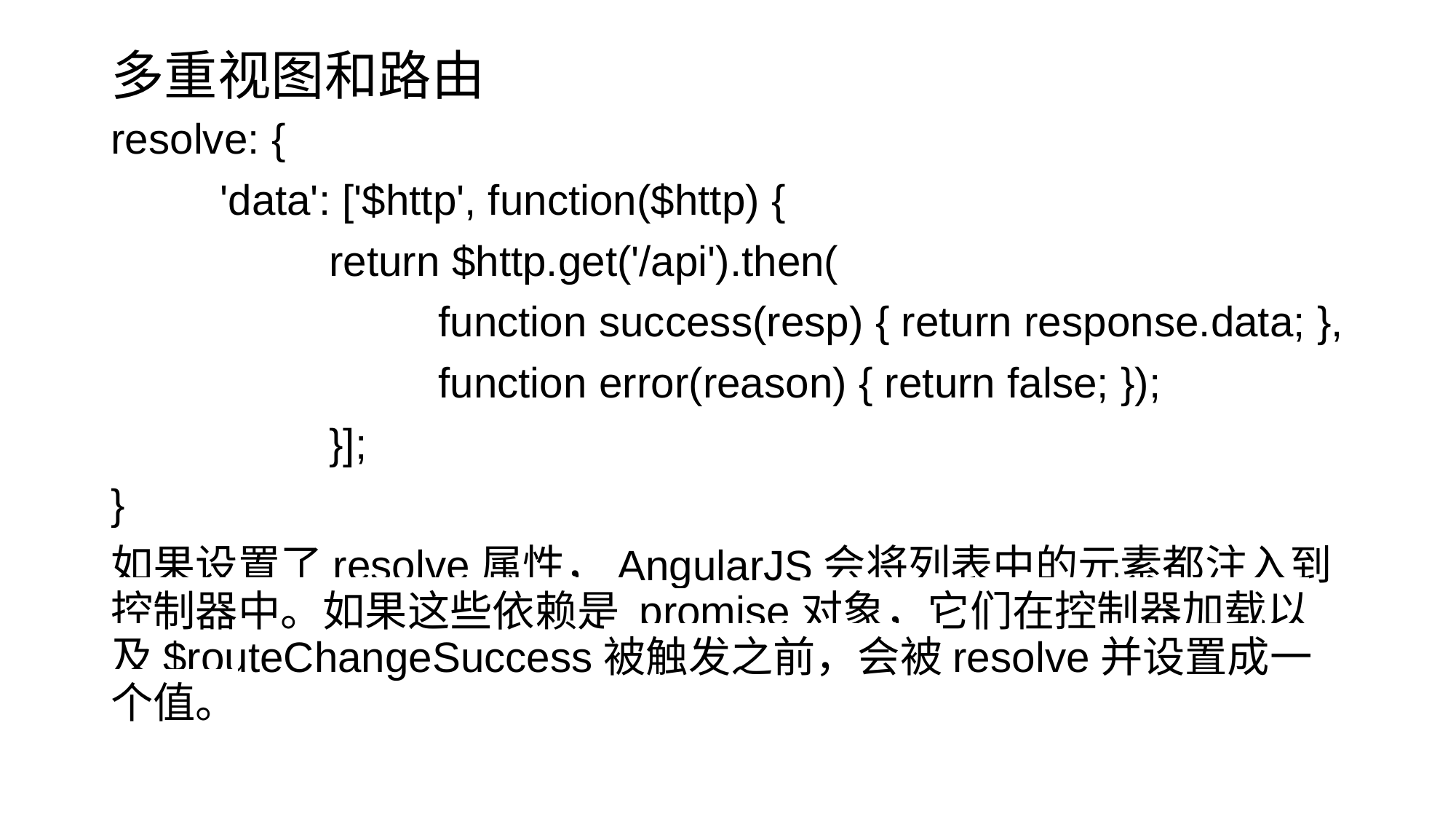

# 多重视图和路由
resolve: {
	'data': ['$http', function($http) {
		return $http.get('/api').then(
			function success(resp) { return response.data; },
			function error(reason) { return false; });
		}];
}
如果设置了resolve属性，AngularJS会将列表中的元素都注入到控制器中。如果这些依赖是 promise对象，它们在控制器加载以及$routeChangeSuccess被触发之前，会被resolve并设置成一 个值。